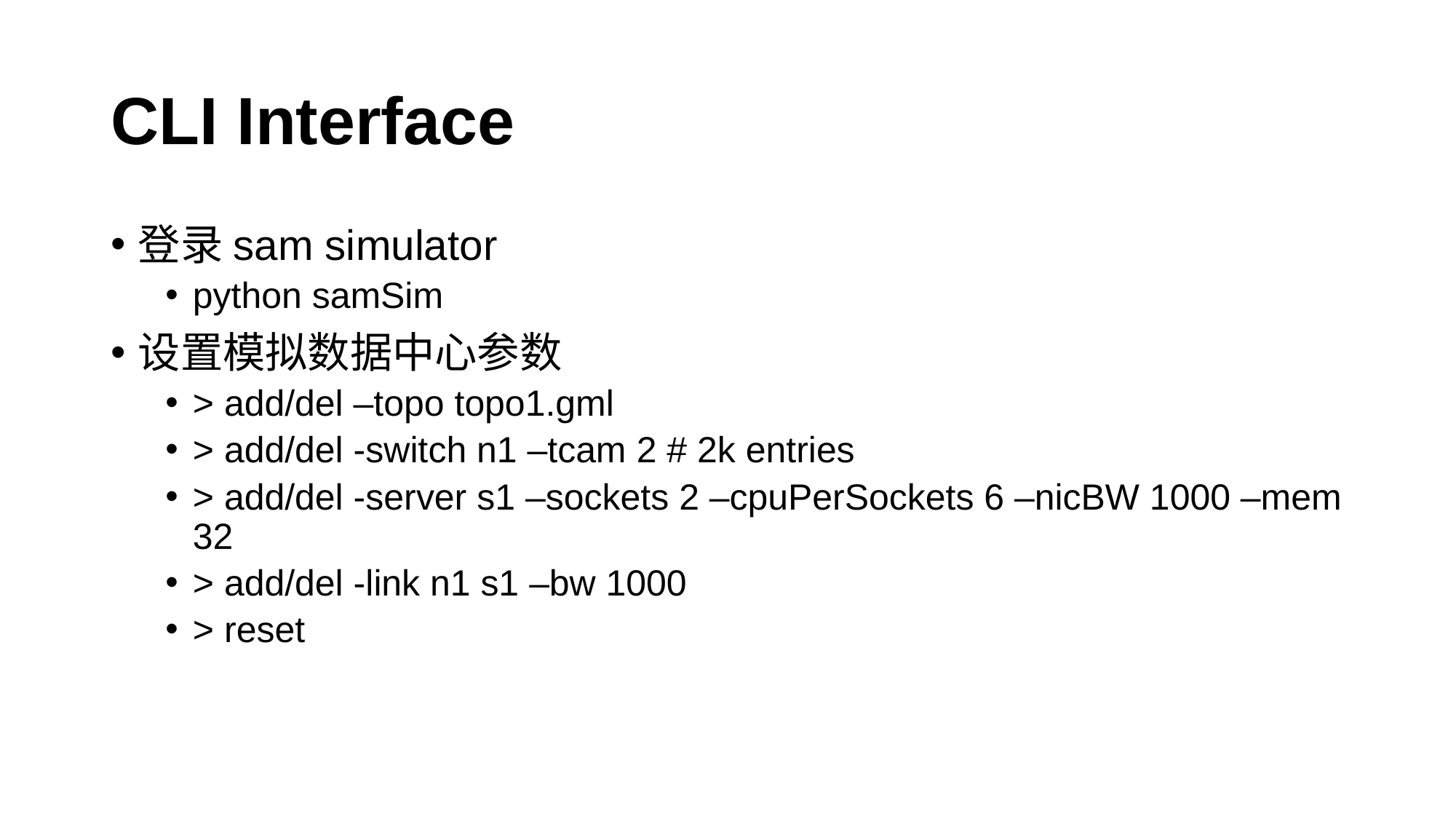

# CLI Interface
登录sam simulator
python samSim
设置模拟数据中心参数
> add/del –topo topo1.gml
> add/del -switch n1 –tcam 2 # 2k entries
> add/del -server s1 –sockets 2 –cpuPerSockets 6 –nicBW 1000 –mem 32
> add/del -link n1 s1 –bw 1000
> reset